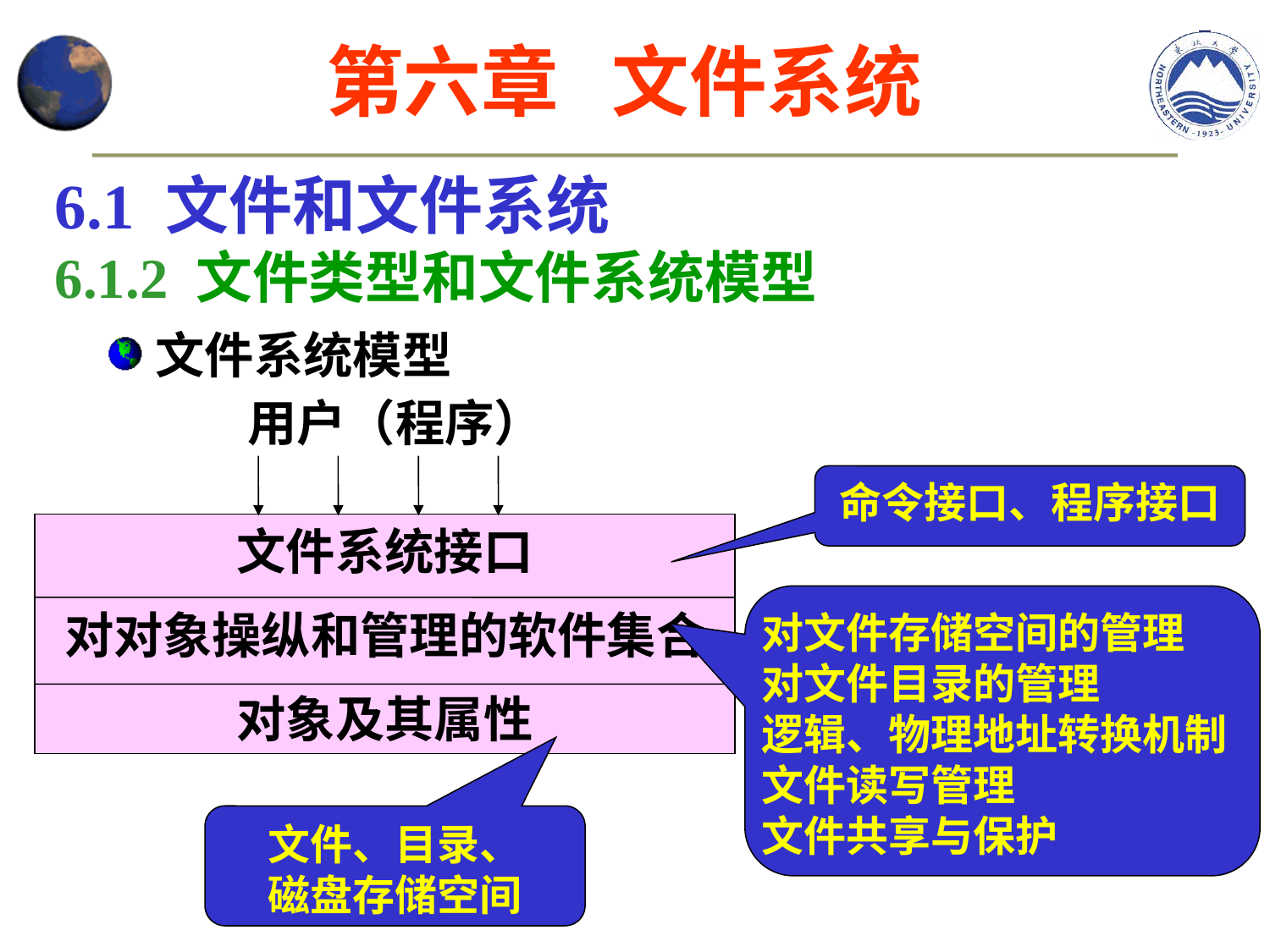

第六章   文件系统
6.1 文件和文件系统
6.1.2 文件类型和文件系统模型
文件系统模型
用户（程序）

文件系统接口
对对象操纵和管理的软件集合
对象及其属性

命令接口、程序接口
对文件存储空间的管理
对文件目录的管理
逻辑、物理地址转换机制
文件读写管理
文件共享与保护
文件、目录、
磁盘存储空间